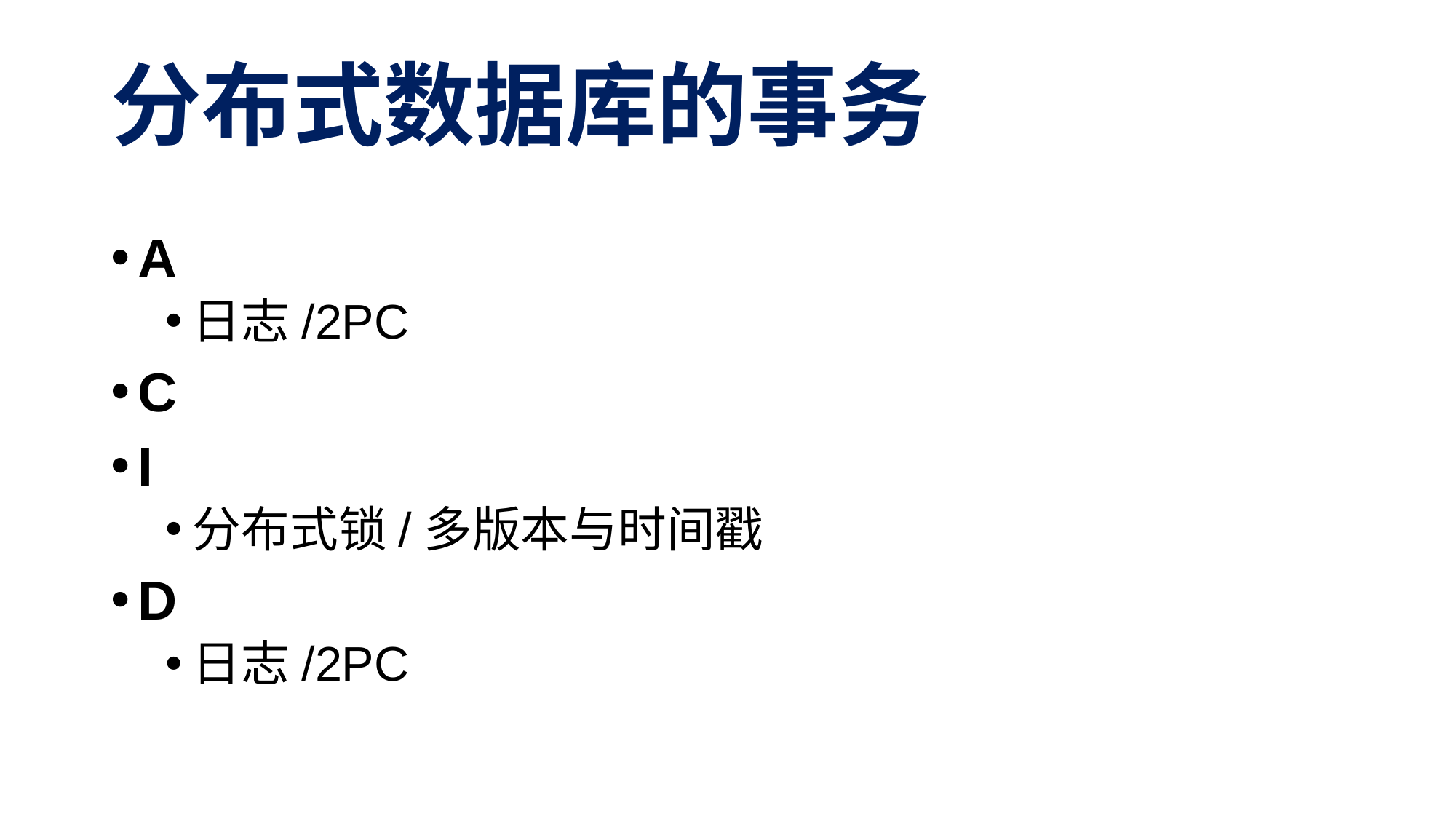

# 分布式数据库的事务
A
日志/2PC
C
I
分布式锁/多版本与时间戳
D
日志/2PC